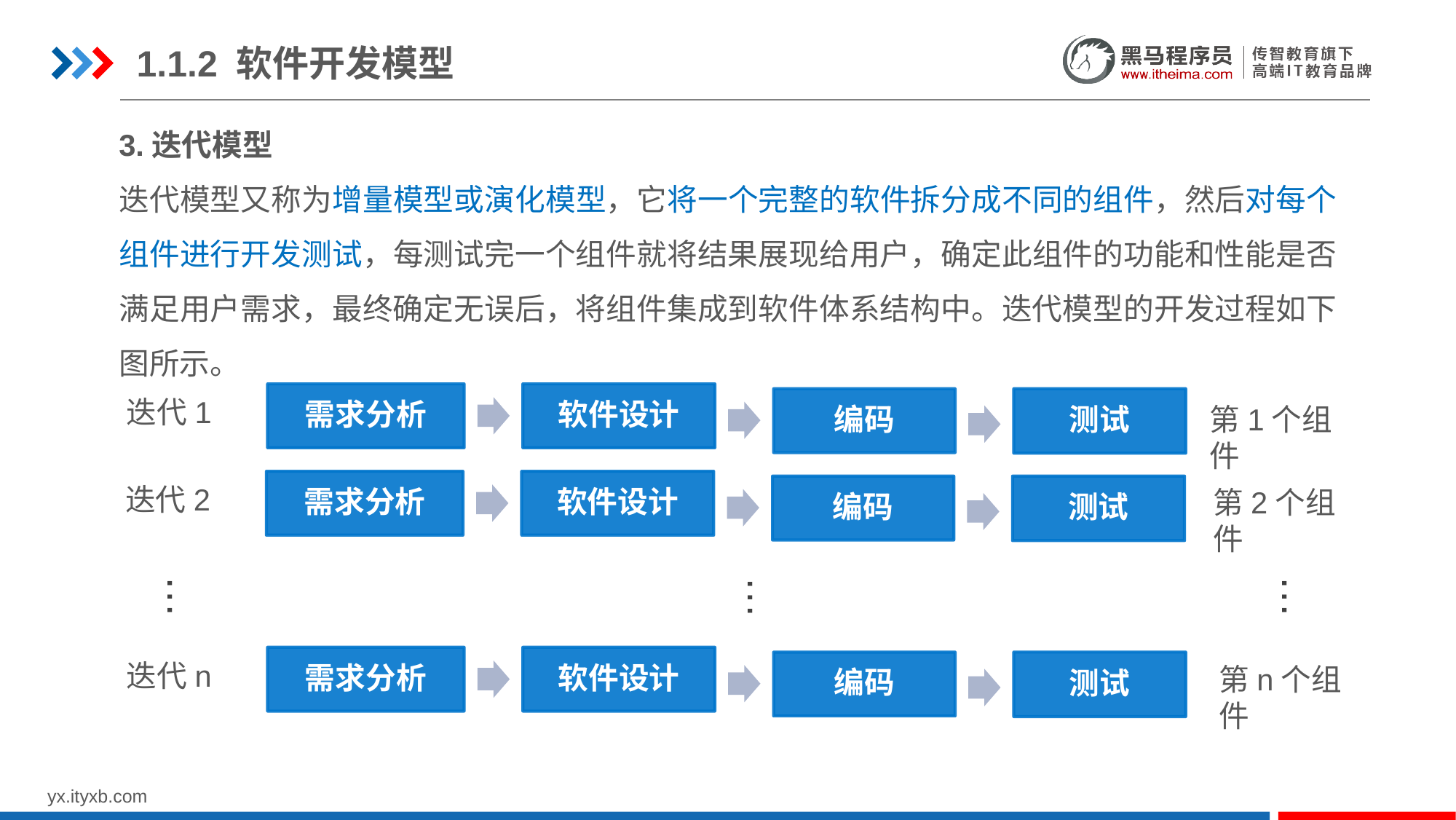

1.1.2 软件开发模型
3.迭代模型
迭代模型又称为增量模型或演化模型，它将一个完整的软件拆分成不同的组件，然后对每个组件进行开发测试，每测试完一个组件就将结果展现给用户，确定此组件的功能和性能是否满足用户需求，最终确定无误后，将组件集成到软件体系结构中。迭代模型的开发过程如下图所示。
需求分析
软件设计
迭代1
编码
测试
第1个组件

需求分析
软件设计
迭代2
编码
测试
第2个组件

…
…
…
需求分析
软件设计
迭代n
编码
测试
第n个组件